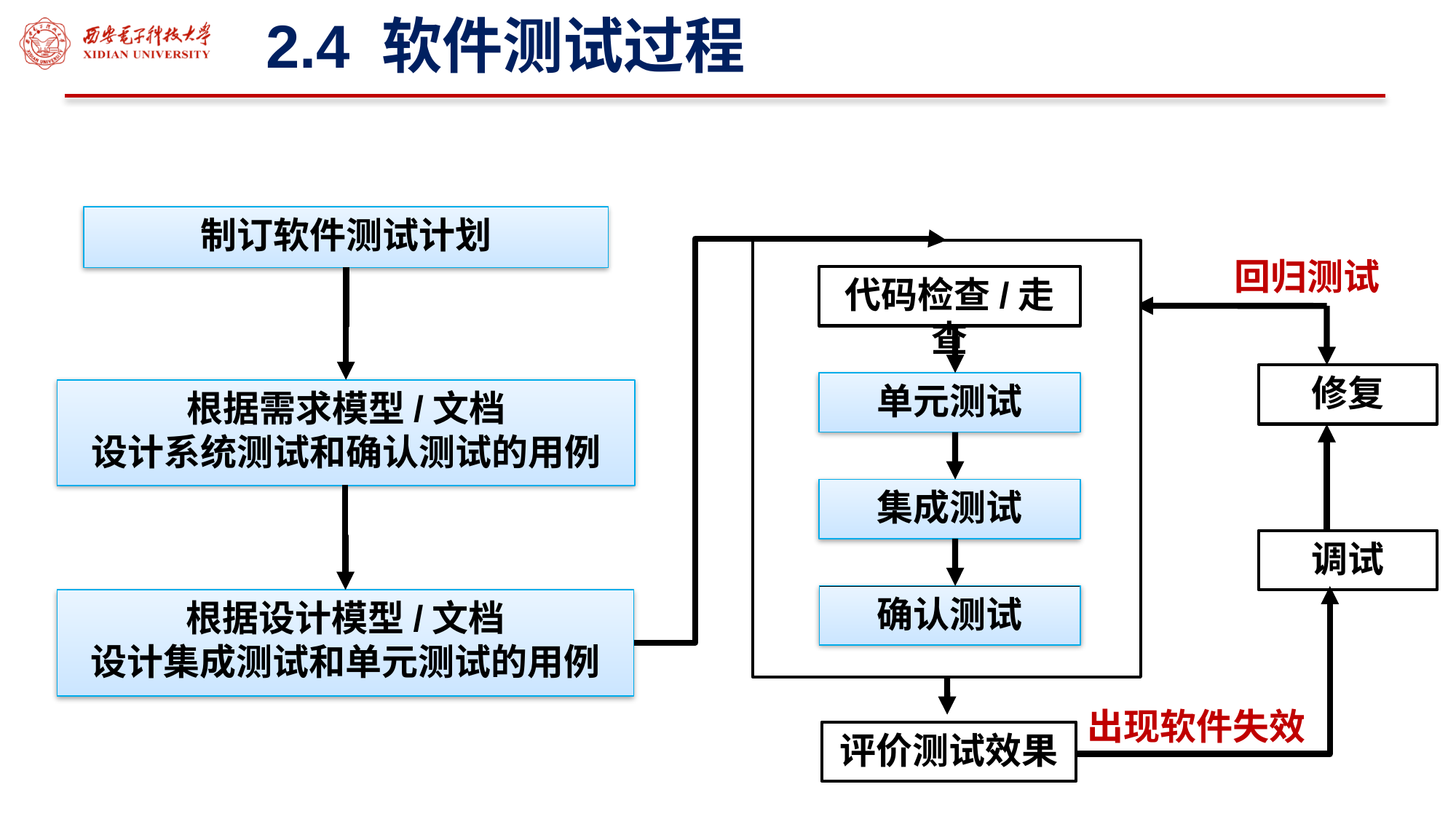

# 2.4 软件测试过程
制订软件测试计划

回归测试
代码检查/走查

修复
单元测试
根据需求模型/文档
设计系统测试和确认测试的用例

集成测试

调试

确认测试
根据设计模型/文档
设计集成测试和单元测试的用例

出现软件失效
评价测试效果
评价测试有效性